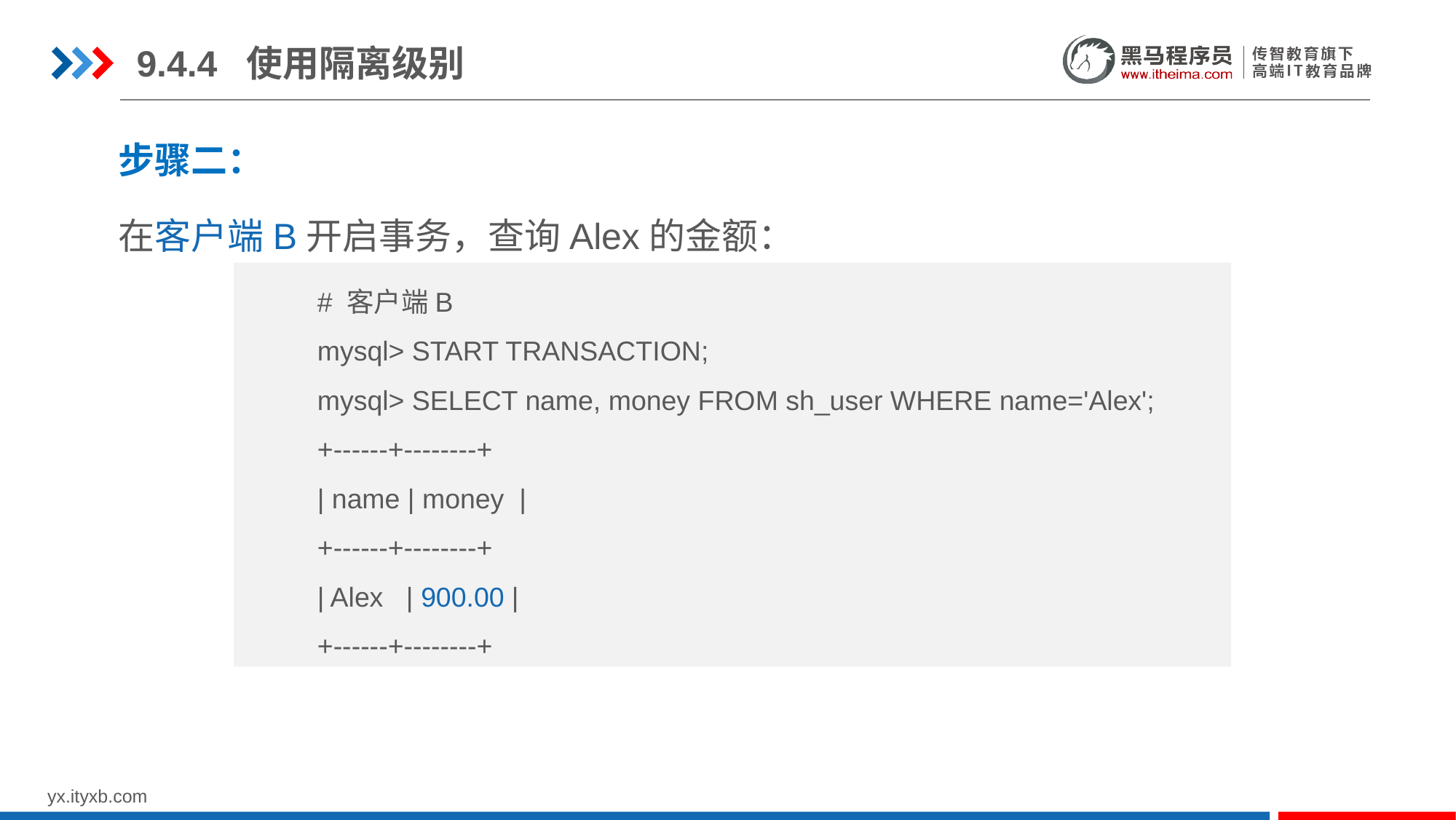

9.4.4  使用隔离级别
步骤二：
在客户端B开启事务，查询Alex的金额：
# 客户端B
mysql> START TRANSACTION;
mysql> SELECT name, money FROM sh_user WHERE name='Alex';
+------+--------+
| name | money  |
+------+--------+
| Alex   | 900.00 |
+------+--------+